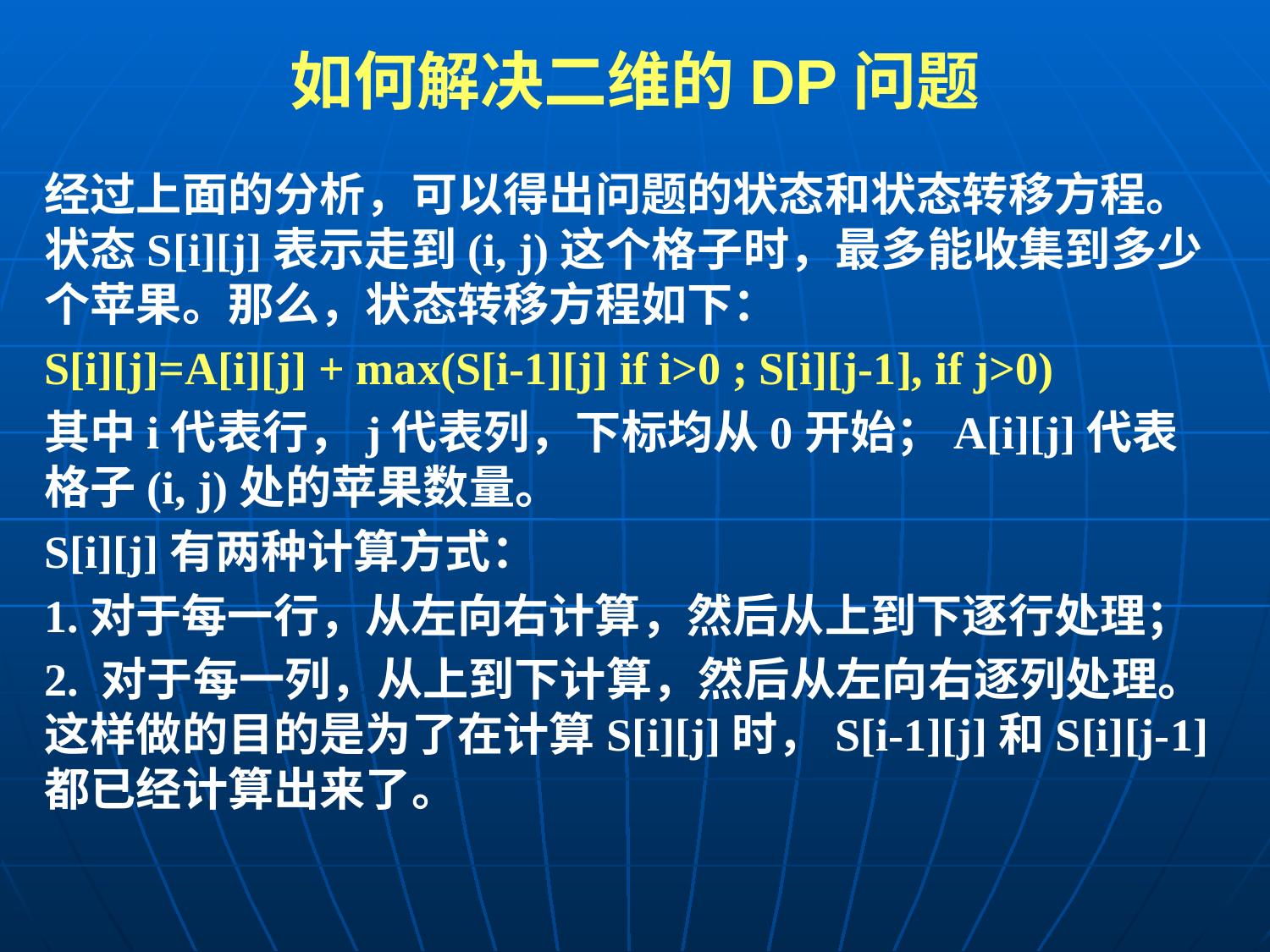

# 如何解决二维的DP问题
经过上面的分析，可以得出问题的状态和状态转移方程。状态S[i][j]表示走到(i, j)这个格子时，最多能收集到多少个苹果。那么，状态转移方程如下：
S[i][j]=A[i][j] + max(S[i-1][j] if i>0 ; S[i][j-1], if j>0)
其中i代表行，j代表列，下标均从0开始；A[i][j]代表格子(i, j)处的苹果数量。
S[i][j]有两种计算方式：
1.对于每一行，从左向右计算，然后从上到下逐行处理；
2. 对于每一列，从上到下计算，然后从左向右逐列处理。这样做的目的是为了在计算S[i][j]时，S[i-1][j]和S[i][j-1]都已经计算出来了。